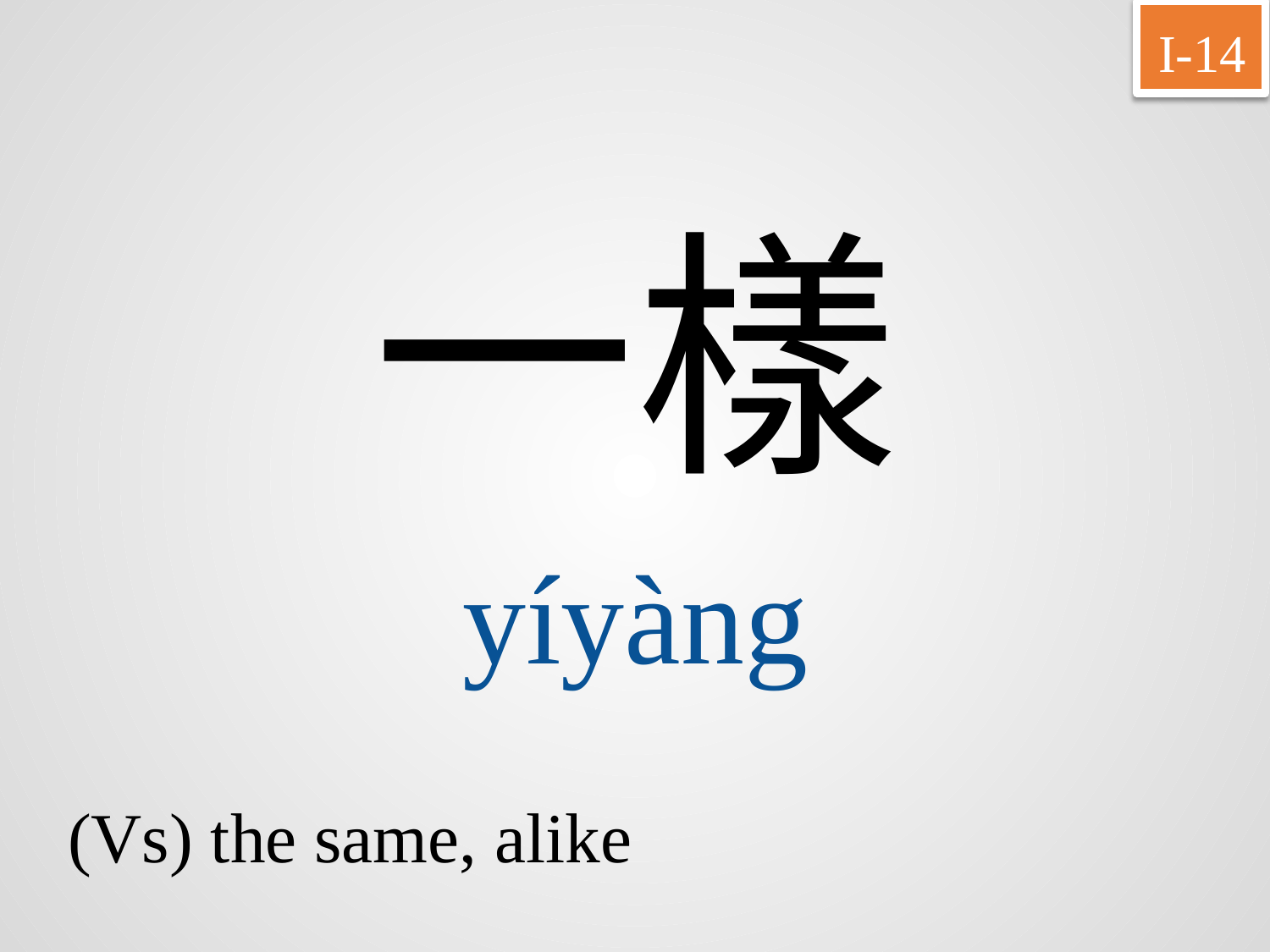

I-14

一樣
yíyàng
(Vs) the same, alike